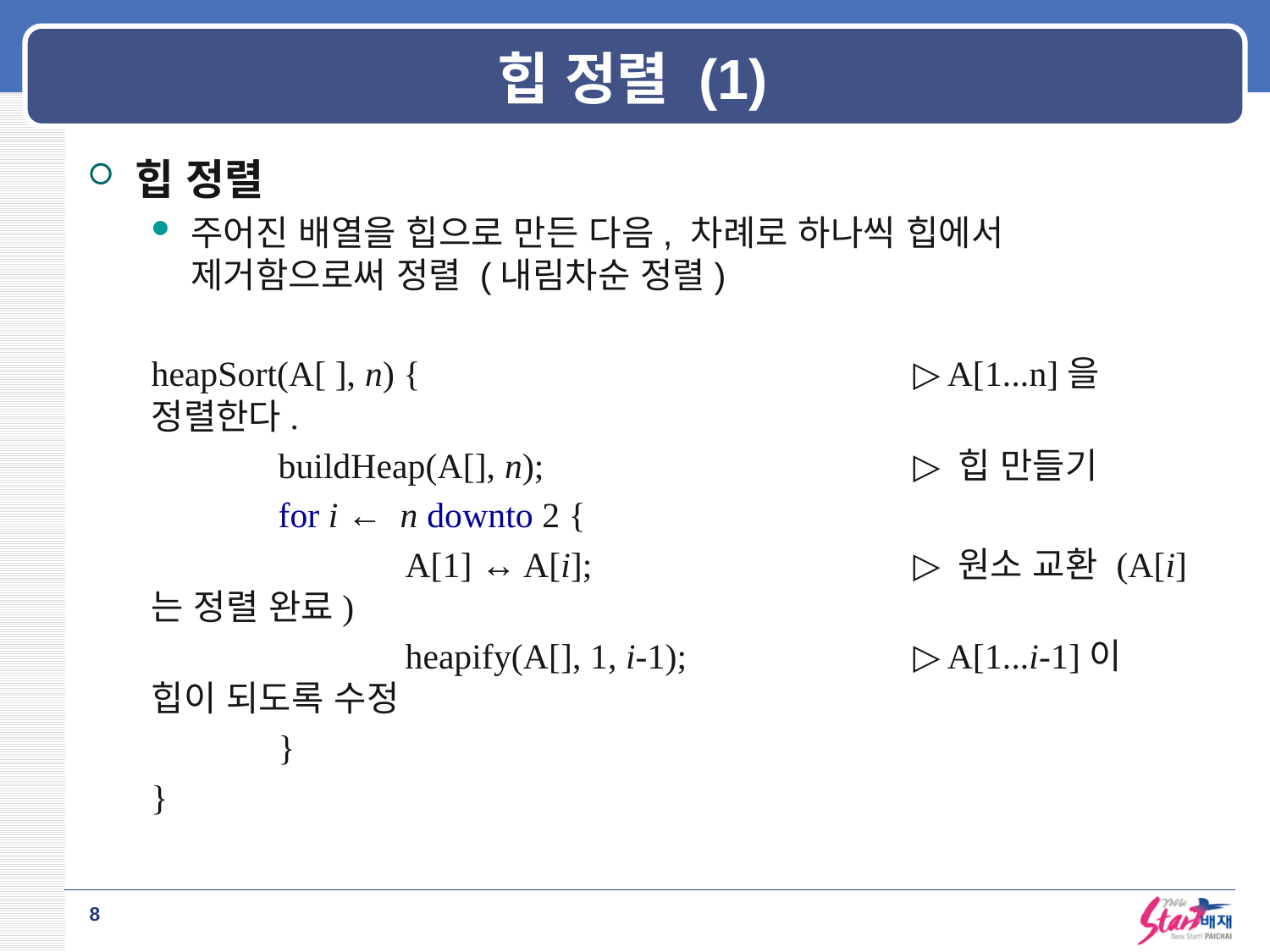

# 힙 정렬 (1)
힙 정렬
주어진 배열을 힙으로 만든 다음, 차례로 하나씩 힙에서 제거함으로써 정렬 (내림차순 정렬)

heapSort(A[ ], n) {				▷ A[1...n]을 정렬한다.
	buildHeap(A[], n); 			▷ 힙 만들기
	for i ←  n downto 2 {
		A[1] ↔ A[i];			▷ 원소 교환 (A[i]는 정렬 완료)
		heapify(A[], 1, i-1); 		▷ A[1...i-1]이 힙이 되도록 수정
	}
}

8